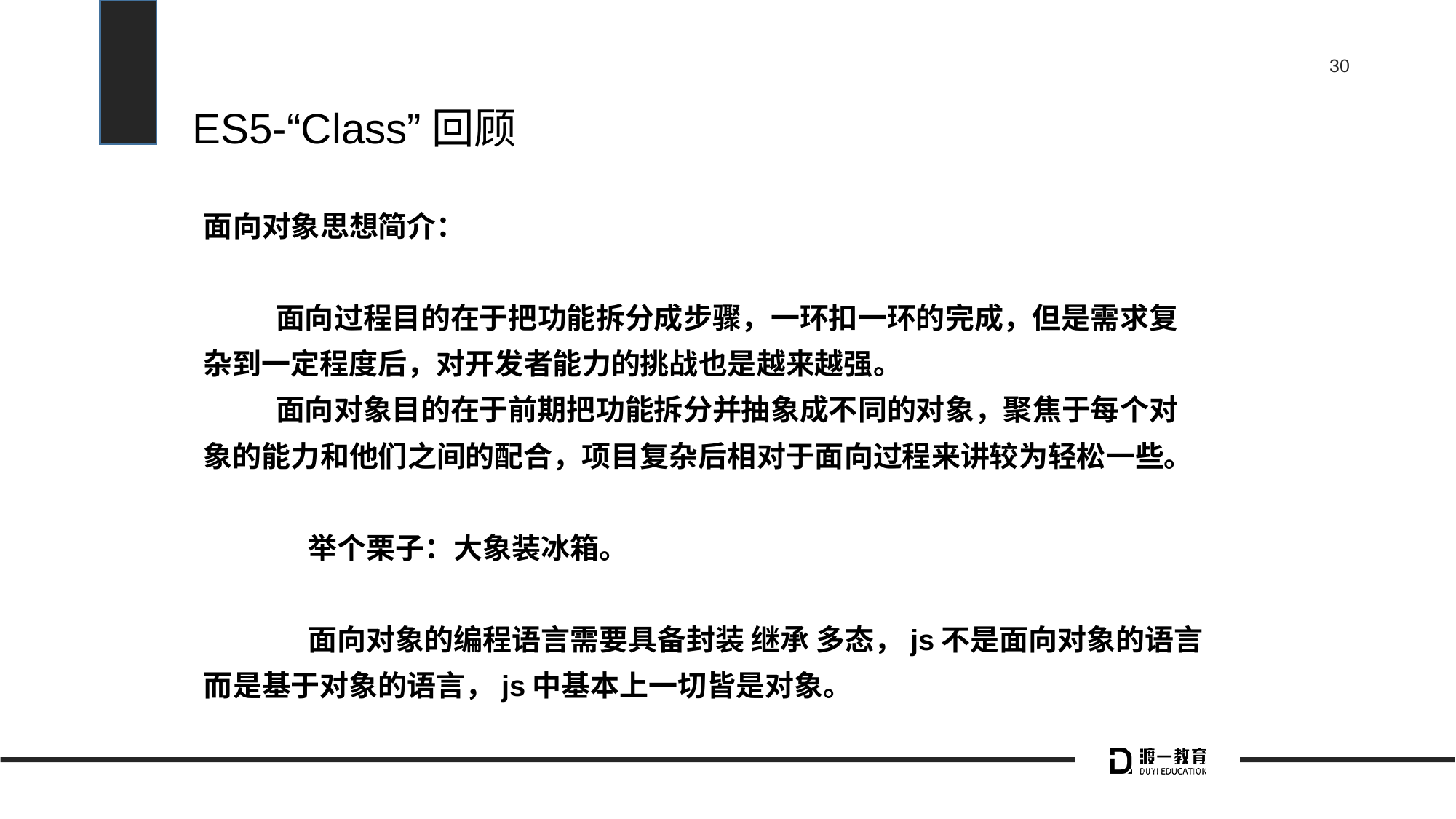

# ES5-“Class”回顾
面向对象思想简介：

          面向过程目的在于把功能拆分成步骤，一环扣一环的完成，但是需求复
杂到一定程度后，对开发者能力的挑战也是越来越强。
          面向对象目的在于前期把功能拆分并抽象成不同的对象，聚焦于每个对
象的能力和他们之间的配合，项目复杂后相对于面向过程来讲较为轻松一些。

	举个栗子：大象装冰箱。

	面向对象的编程语言需要具备封装 继承 多态，js不是面向对象的语言
而是基于对象的语言，js中基本上一切皆是对象。